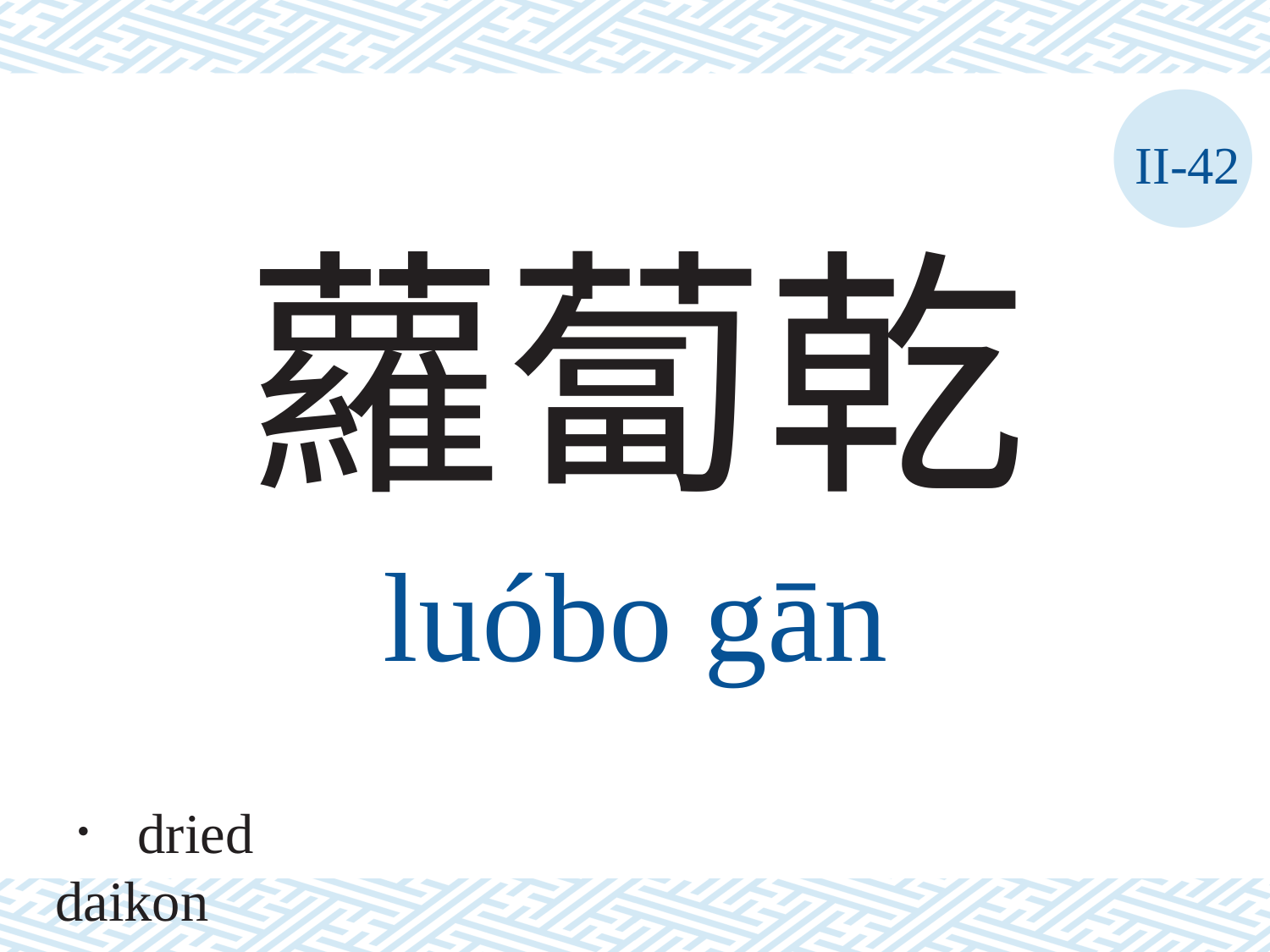

II-42
蘿蔔乾
luóbo	gān
． dried daikon